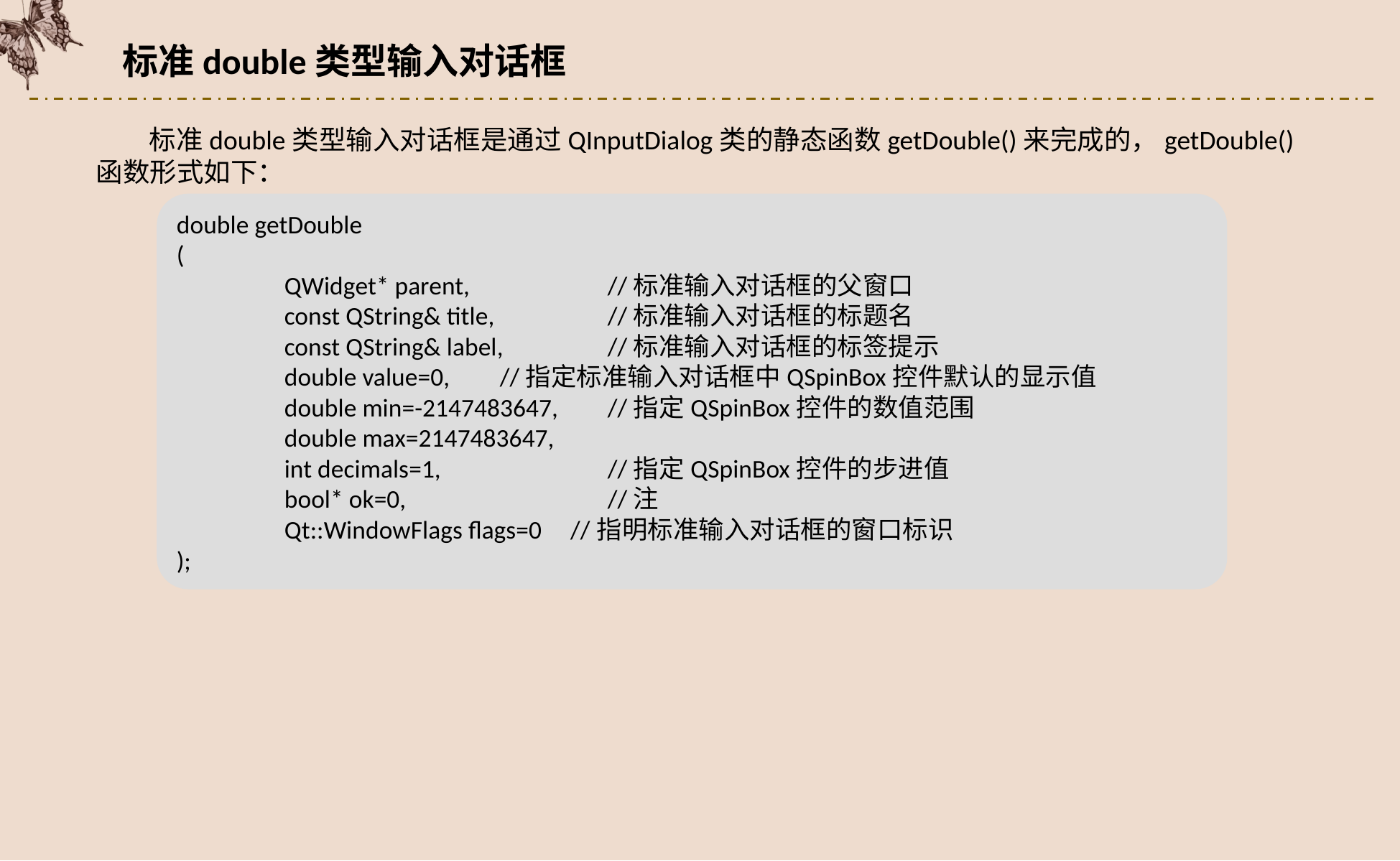

标准double类型输入对话框
标准double类型输入对话框是通过QInputDialog类的静态函数getDouble()来完成的，getDouble()函数形式如下：
double getDouble
(
	QWidget* parent,             	//标准输入对话框的父窗口
	const QString& title,       	//标准输入对话框的标题名
	const QString& label,   	//标准输入对话框的标签提示
	double value=0,       	//指定标准输入对话框中QSpinBox控件默认的显示值
	double min=-2147483647,    	//指定QSpinBox控件的数值范围
	double max=2147483647,
	int decimals=1,              	//指定QSpinBox控件的步进值
	bool* ok=0,                  	//注
	Qt::WindowFlags flags=0     //指明标准输入对话框的窗口标识
);